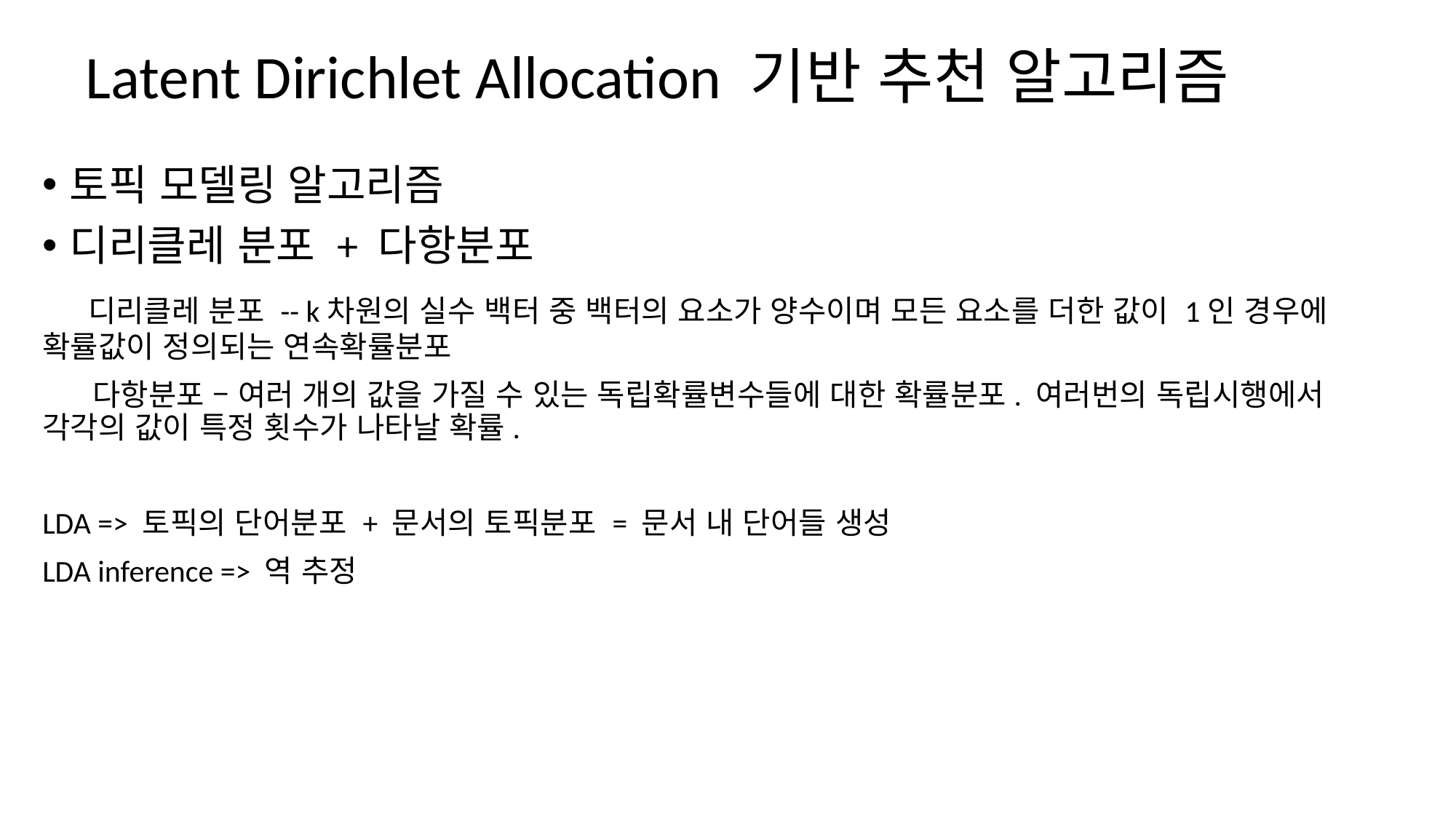

# Latent Dirichlet Allocation 기반 추천 알고리즘
토픽 모델링 알고리즘
디리클레 분포 + 다항분포
   디리클레 분포 -- k차원의 실수 백터 중 백터의 요소가 양수이며 모든 요소를 더한 값이 1인 경우에 확률값이 정의되는 연속확률분포
     다항분포 – 여러 개의 값을 가질 수 있는 독립확률변수들에 대한 확률분포. 여러번의 독립시행에서 각각의 값이 특정 횟수가 나타날 확률.

LDA => 토픽의 단어분포 + 문서의 토픽분포 = 문서 내 단어들 생성
LDA inference => 역 추정